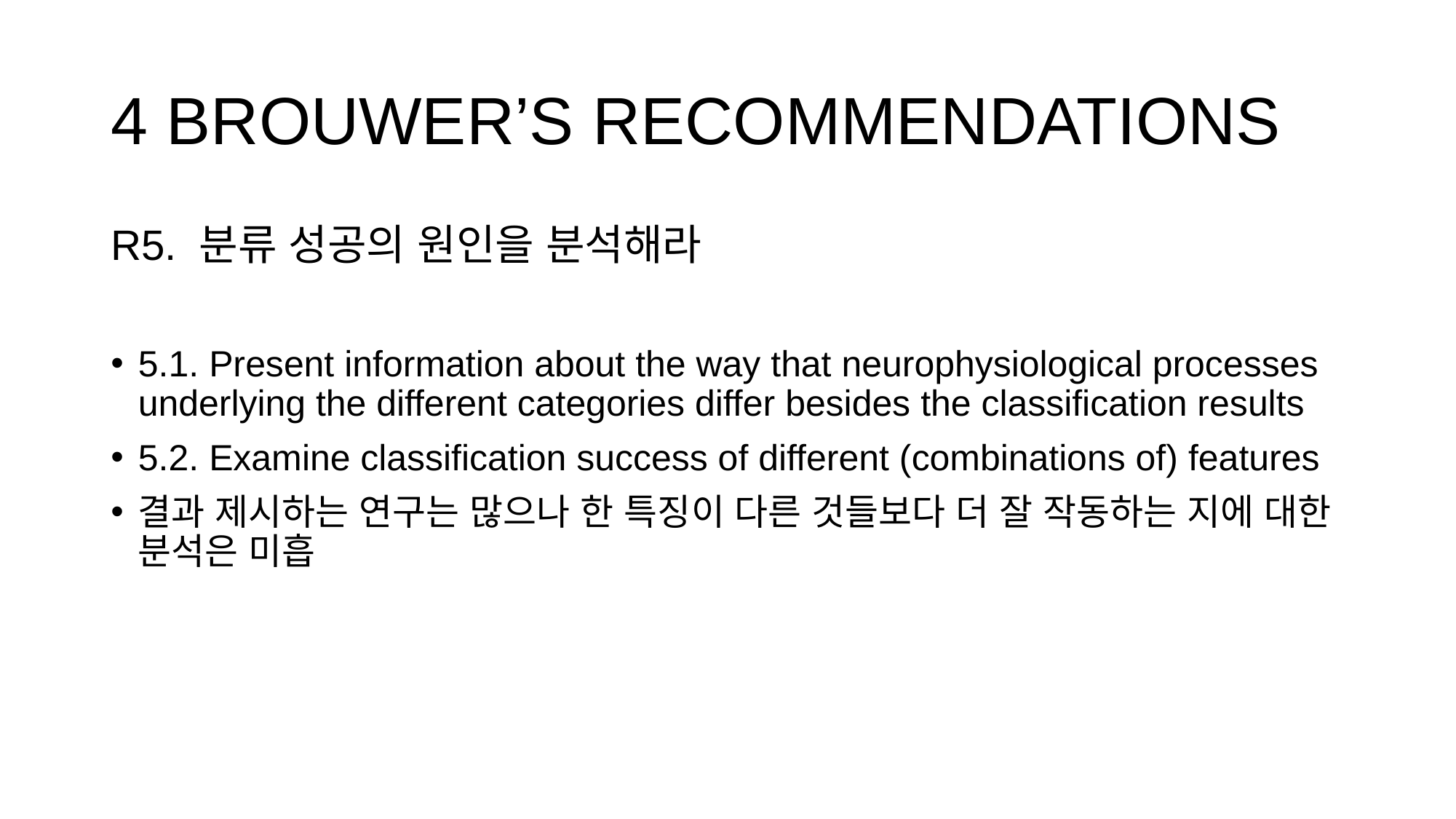

# 4 BROUWER’S RECOMMENDATIONS
R5. 분류 성공의 원인을 분석해라

5.1. Present information about the way that neurophysiological processes underlying the different categories differ besides the classification results
5.2. Examine classification success of different (combinations of) features
결과 제시하는 연구는 많으나 한 특징이 다른 것들보다 더 잘 작동하는 지에 대한 분석은 미흡